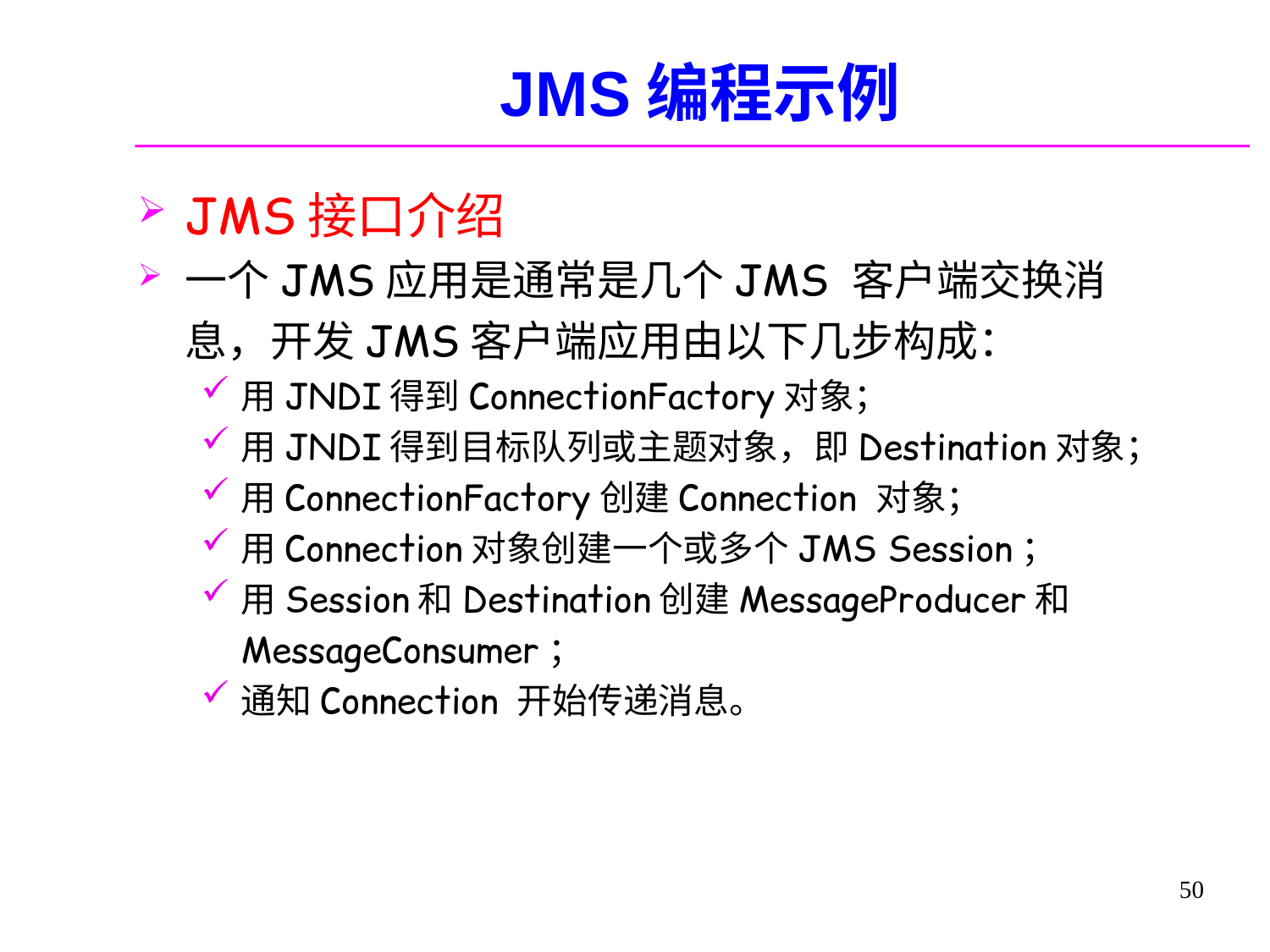

# JMS编程示例
JMS接口介绍
一个JMS应用是通常是几个JMS 客户端交换消息，开发JMS客户端应用由以下几步构成：
用JNDI得到ConnectionFactory对象；
用JNDI得到目标队列或主题对象，即Destination对象；
用ConnectionFactory创建Connection 对象；
用Connection对象创建一个或多个JMS Session；
用Session和Destination创建MessageProducer和MessageConsumer；
通知Connection 开始传递消息。

50